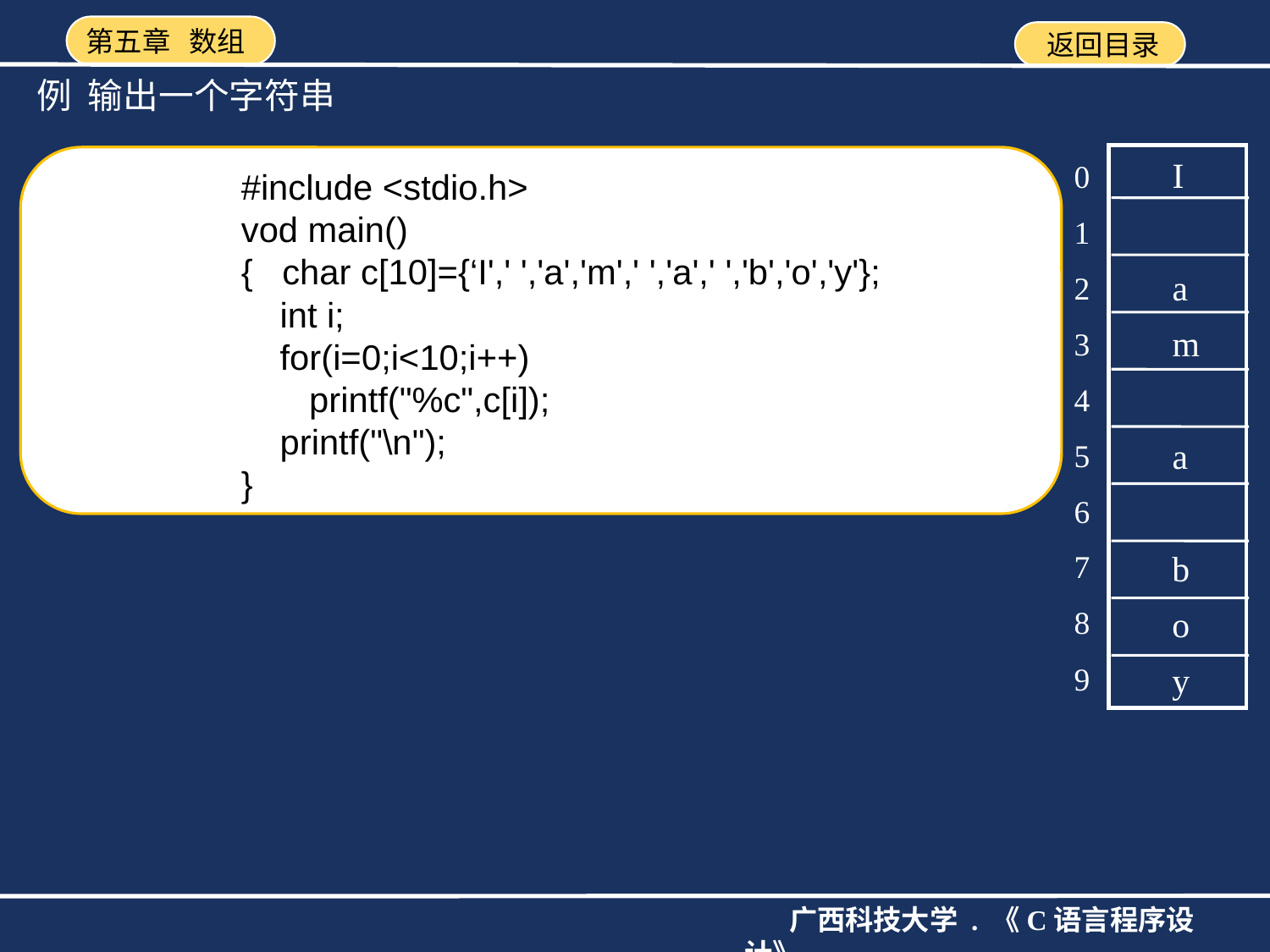

例  输出一个字符串

I
a
m
a
b
o
y
0
1
2
3
4
5
6
7
8
9

#include <stdio.h>
vod main()
{   char c[10]={‘I',' ','a','m',' ','a',' ','b','o','y'};
    int i;
    for(i=0;i<10;i++)
       printf("%c",c[i]);
    printf("\n");
}